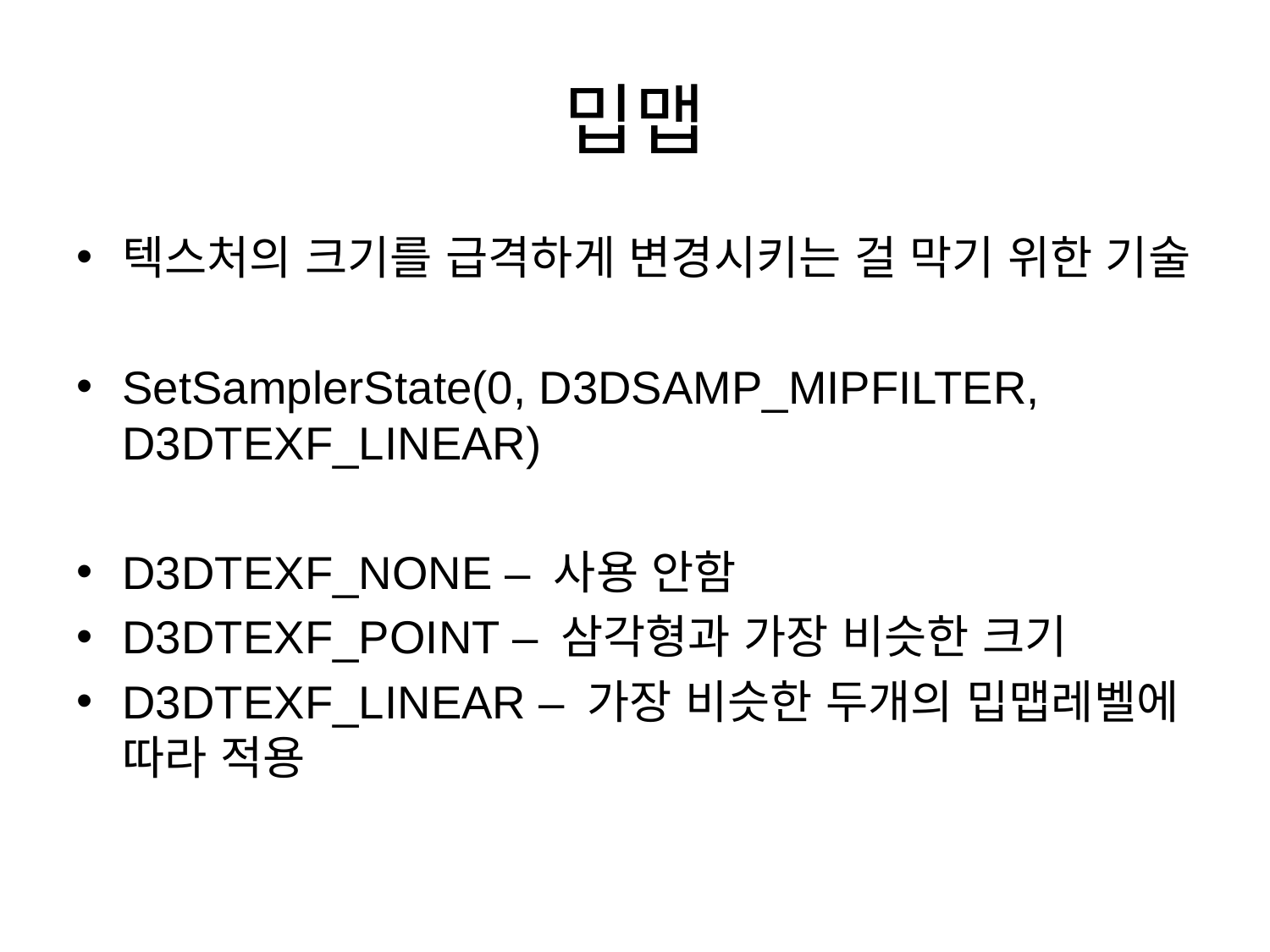

# 밉맵
텍스처의 크기를 급격하게 변경시키는 걸 막기 위한 기술

SetSamplerState(0, D3DSAMP_MIPFILTER, D3DTEXF_LINEAR)

D3DTEXF_NONE – 사용 안함
D3DTEXF_POINT – 삼각형과 가장 비슷한 크기
D3DTEXF_LINEAR – 가장 비슷한 두개의 밉맵레벨에 따라 적용